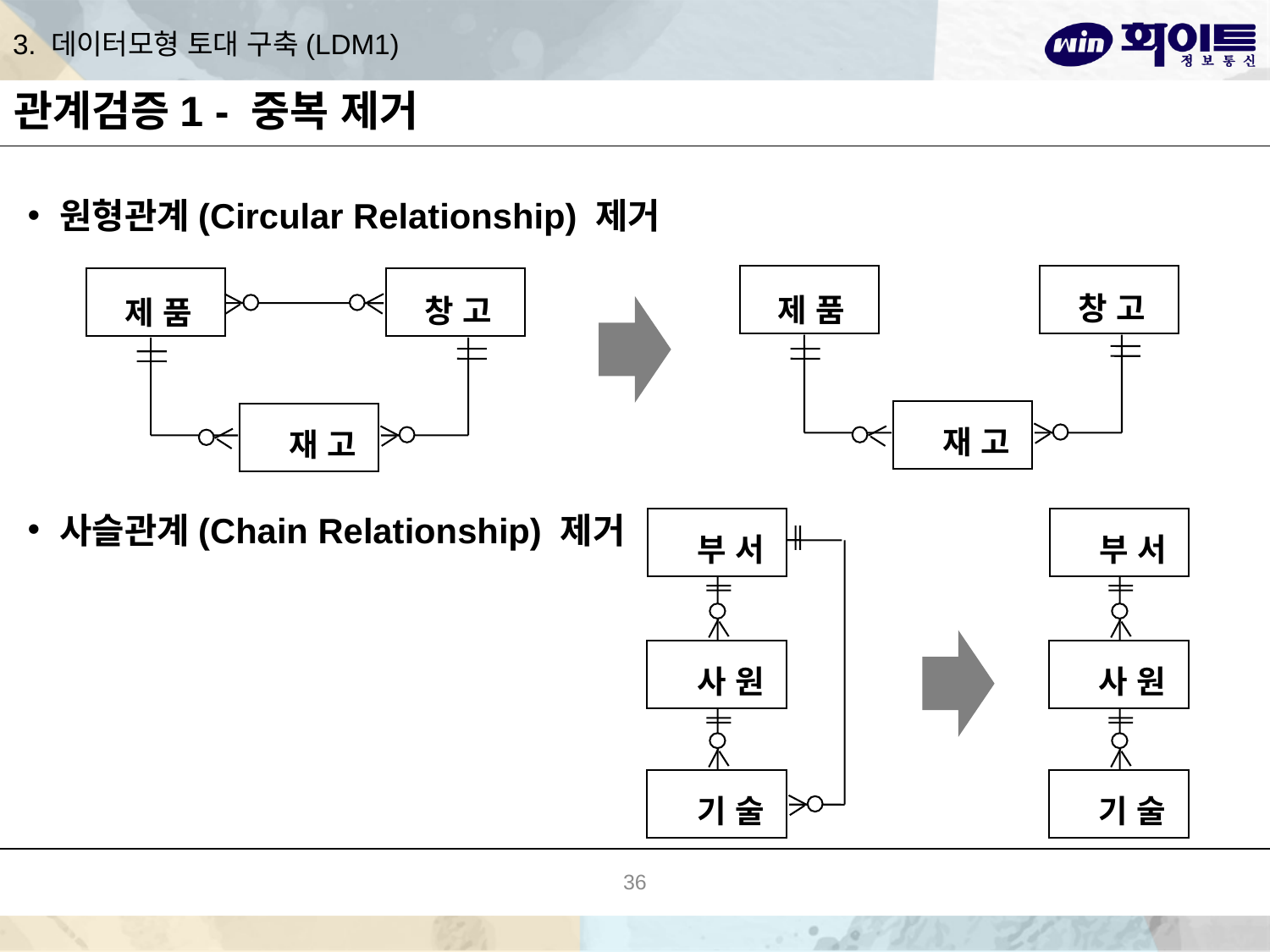

# 3. 데이터모형 토대 구축(LDM1)
관계검증1 - 중복 제거
원형관계(Circular Relationship) 제거
사슬관계(Chain Relationship) 제거

창 고
제 품
창 고
제 품

재 고
재 고

부 서
부 서

사 원
사 원

기 술
기 술

36